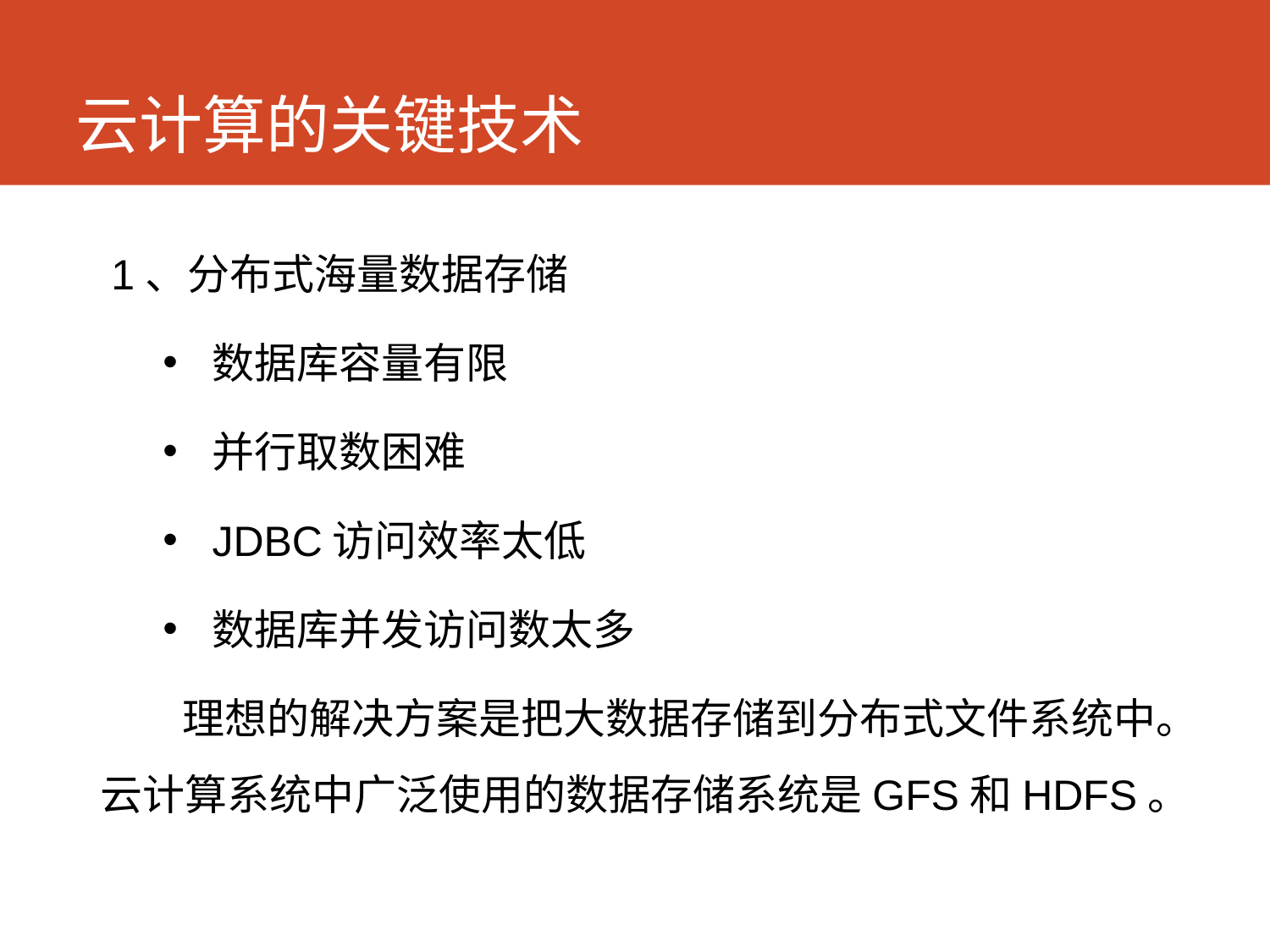

# 云计算的关键技术
   1、分布式海量数据存储
数据库容量有限
并行取数困难
JDBC访问效率太低
数据库并发访问数太多
 理想的解决方案是把大数据存储到分布式文件系统中。云计算系统中广泛使用的数据存储系统是GFS和HDFS。